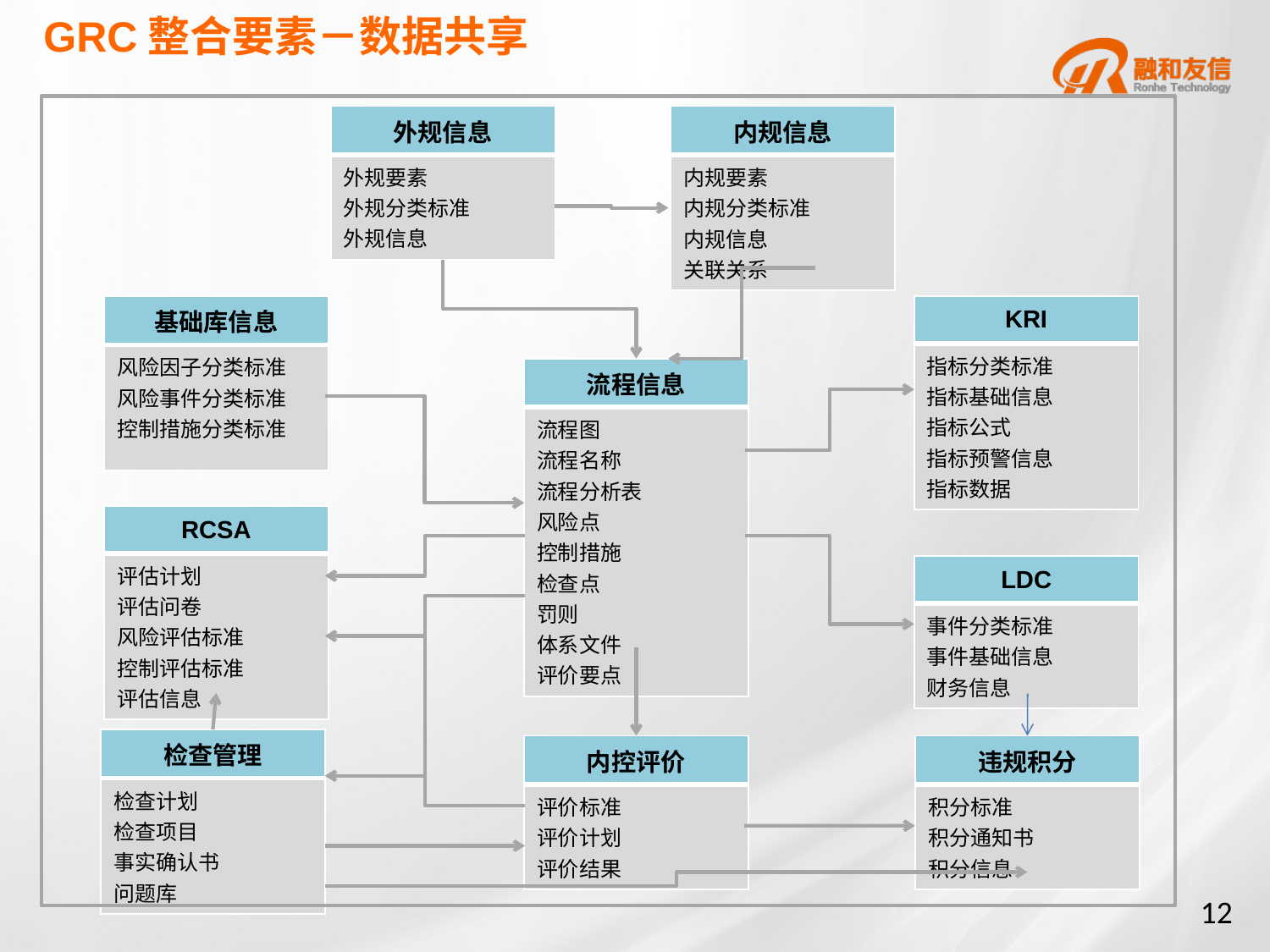

# GRC整合要素－数据共享

| 外规信息 |
| --- |
| 外规要素 外规分类标准 外规信息 |
| 内规信息 |
| --- |
| 内规要素 内规分类标准 内规信息 关联关系 |
| 基础库信息 |
| --- |
| 风险因子分类标准 风险事件分类标准 控制措施分类标准 |
| KRI |
| --- |
| 指标分类标准 指标基础信息 指标公式 指标预警信息 指标数据 |
| 流程信息 |
| --- |
| 流程图 流程名称 流程分析表 风险点 控制措施 检查点 罚则 体系文件 评价要点 |
| RCSA |
| --- |
| 评估计划 评估问卷 风险评估标准 控制评估标准 评估信息 |
| LDC |
| --- |
| 事件分类标准 事件基础信息 财务信息 |
| 检查管理 |
| --- |
| 检查计划 检查项目 事实确认书 问题库 |
| 内控评价 |
| --- |
| 评价标准 评价计划 评价结果 |
| 违规积分 |
| --- |
| 积分标准 积分通知书 积分信息 |
12